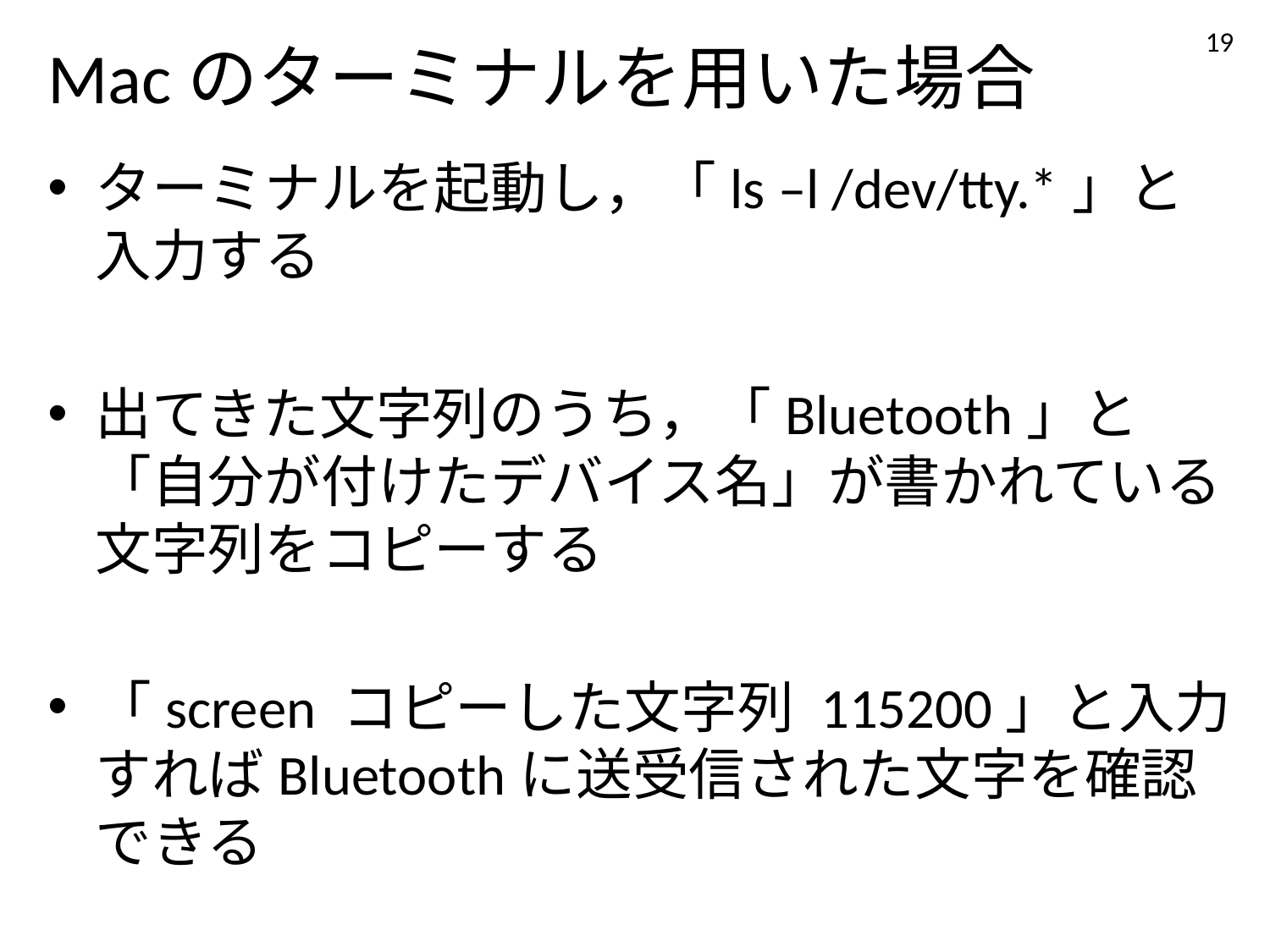

19
# Macのターミナルを用いた場合
ターミナルを起動し，「ls –l /dev/tty.*」と入力する

出てきた文字列のうち，「Bluetooth」と「自分が付けたデバイス名」が書かれている文字列をコピーする

「screen コピーした文字列 115200」と入力すればBluetoothに送受信された文字を確認できる